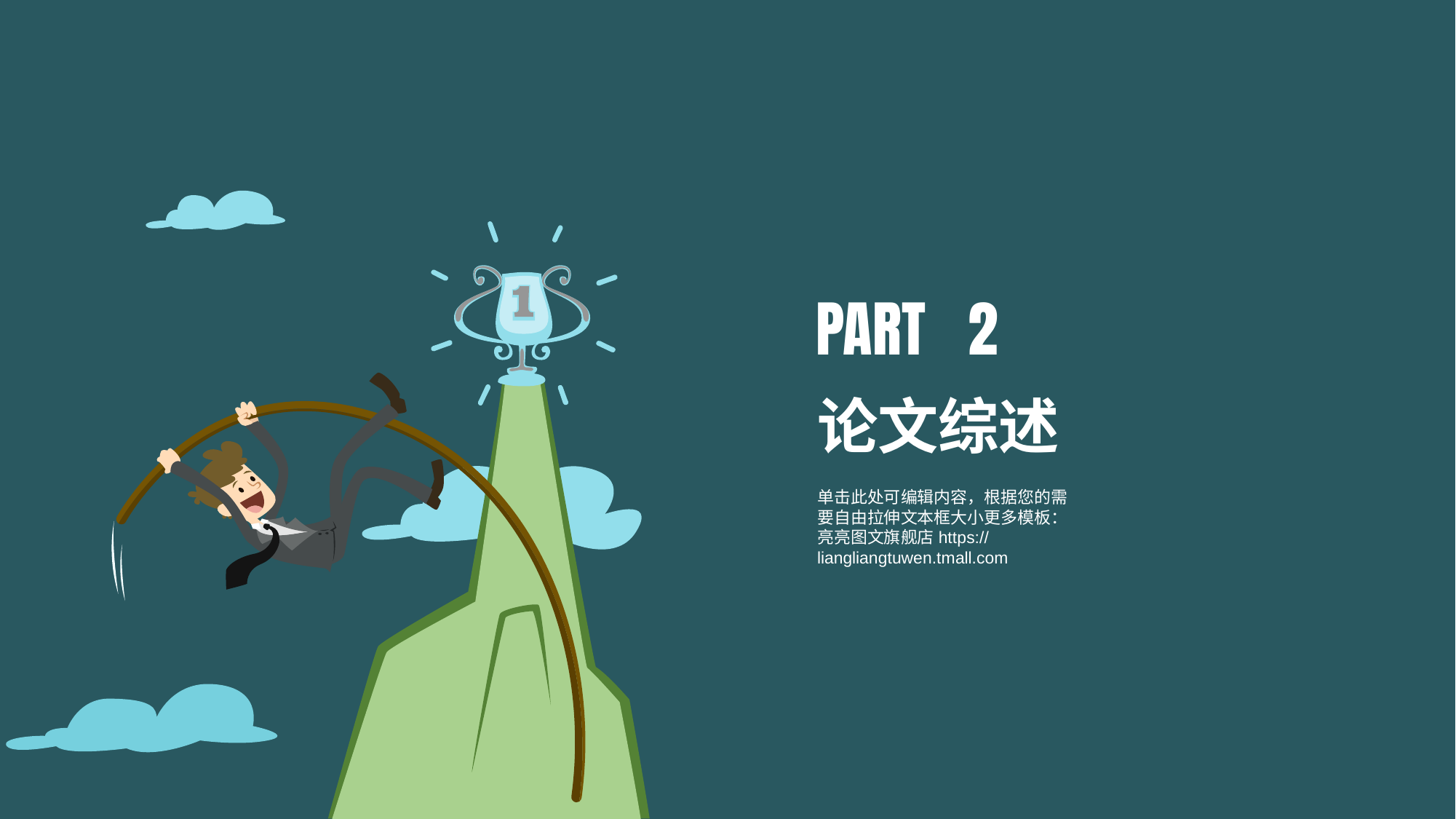

PART   2
论文综述
单击此处可编辑内容，根据您的需要自由拉伸文本框大小更多模板：亮亮图文旗舰店https://liangliangtuwen.tmall.com